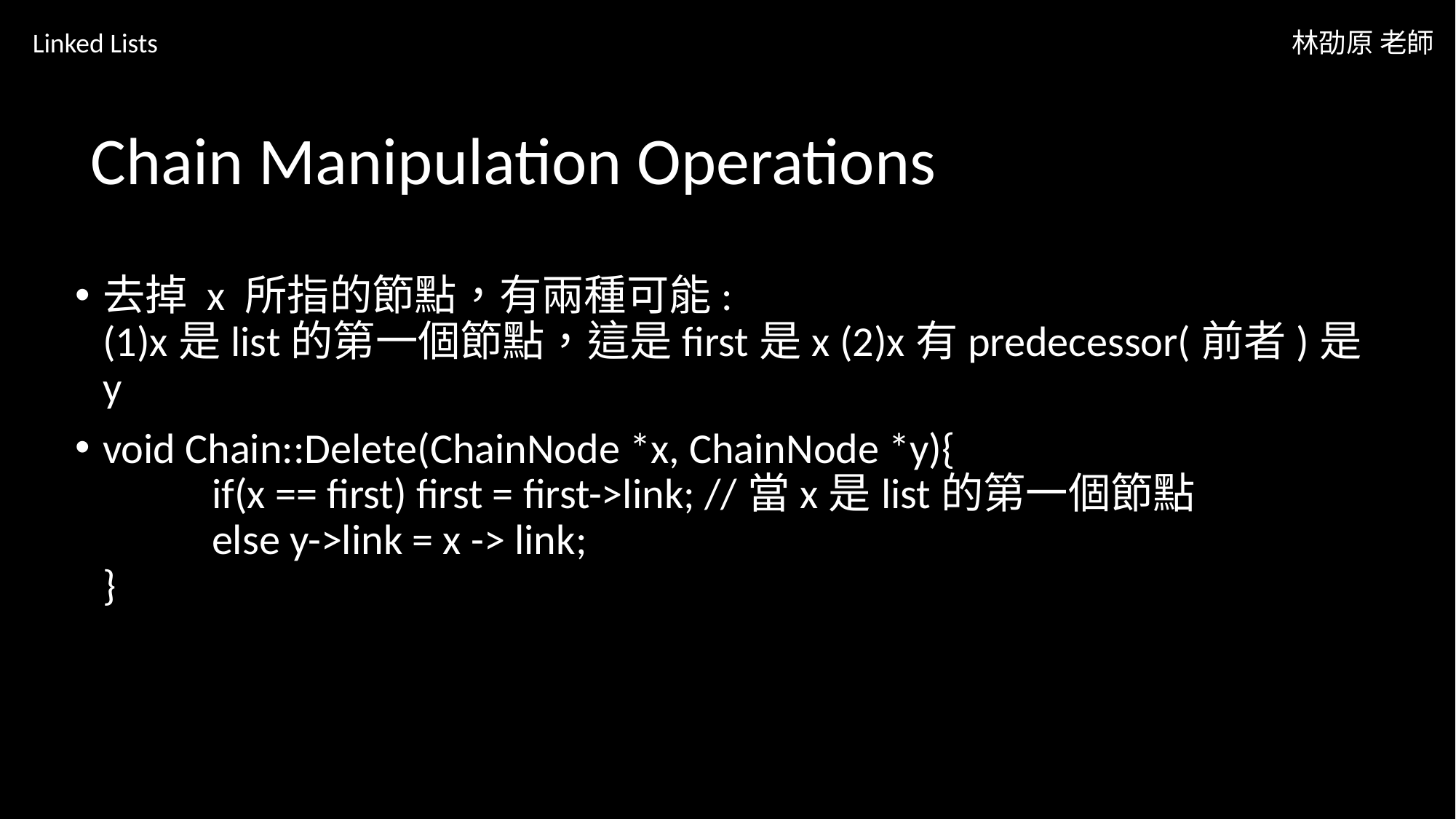

Linked Lists
林劭原 老師
Chain Manipulation Operations
去掉 x 所指的節點，有兩種可能:
(1)x是list的第一個節點，這是first是x (2)x有predecessor(前者)是y
void Chain::Delete(ChainNode *x, ChainNode *y){
	if(x == first) first = first->link; //當x是list的第一個節點
	else y->link = x -> link;
}